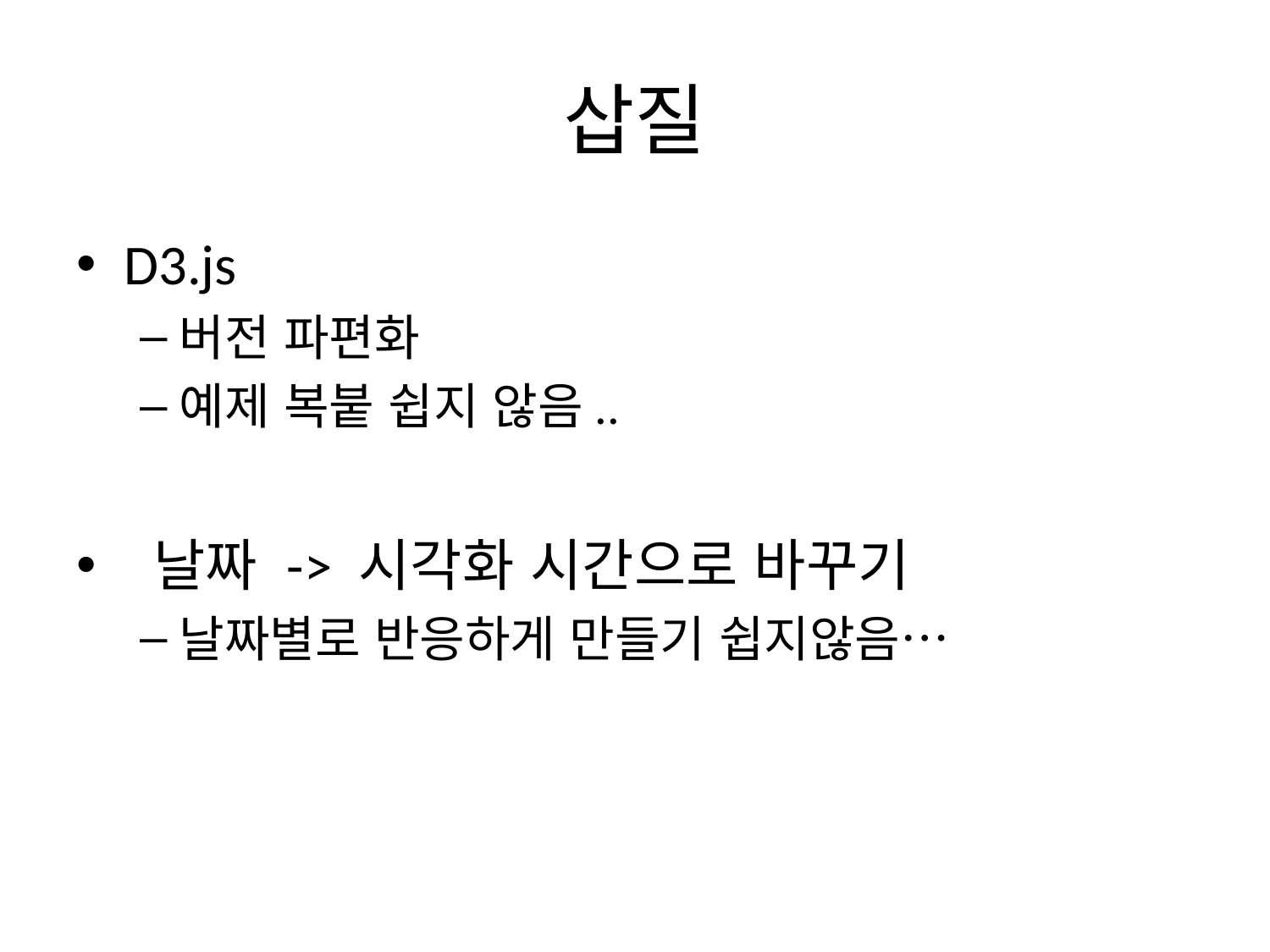

# 삽질
D3.js
버전 파편화
예제 복붙 쉽지 않음..

 날짜 -> 시각화 시간으로 바꾸기
날짜별로 반응하게 만들기 쉽지않음…